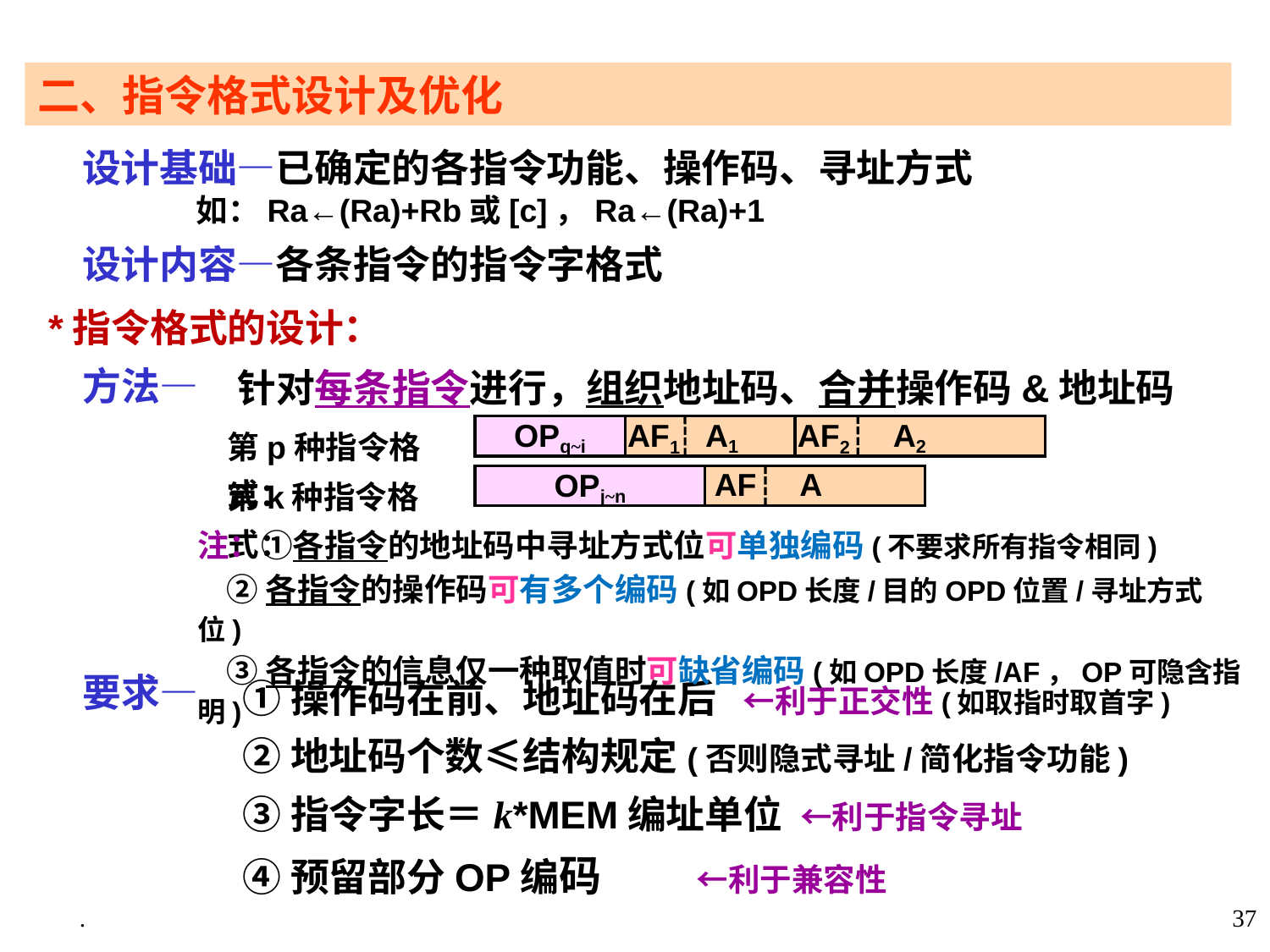

二、指令格式设计及优化
    设计基础—已确定的各指令功能、操作码、寻址方式
                     如：Ra←(Ra)+Rb或[c]，Ra←(Ra)+1
    设计内容—各条指令的指令字格式
 *指令格式的设计：
    方法—

    要求—
针对每条指令进行，组织地址码、合并操作码&地址码
第p种指令格式：

OPq~i
AF1   A1

AF2     A2
第k种指令格式：
OPj~n
 AF     A

注：①各指令的地址码中寻址方式位可单独编码(不要求所有指令相同)
    ②各指令的操作码可有多个编码(如OPD长度/目的OPD位置/寻址方式位)
    ③各指令的信息仅一种取值时可缺省编码(如OPD长度/AF，OP可隐含指明)
①操作码在前、地址码在后   ←利于正交性(如取指时取首字)
②地址码个数≤结构规定(否则隐式寻址/简化指令功能)
③指令字长＝k*MEM编址单位  ←利于指令寻址
④预留部分OP编码          ←利于兼容性
.
37